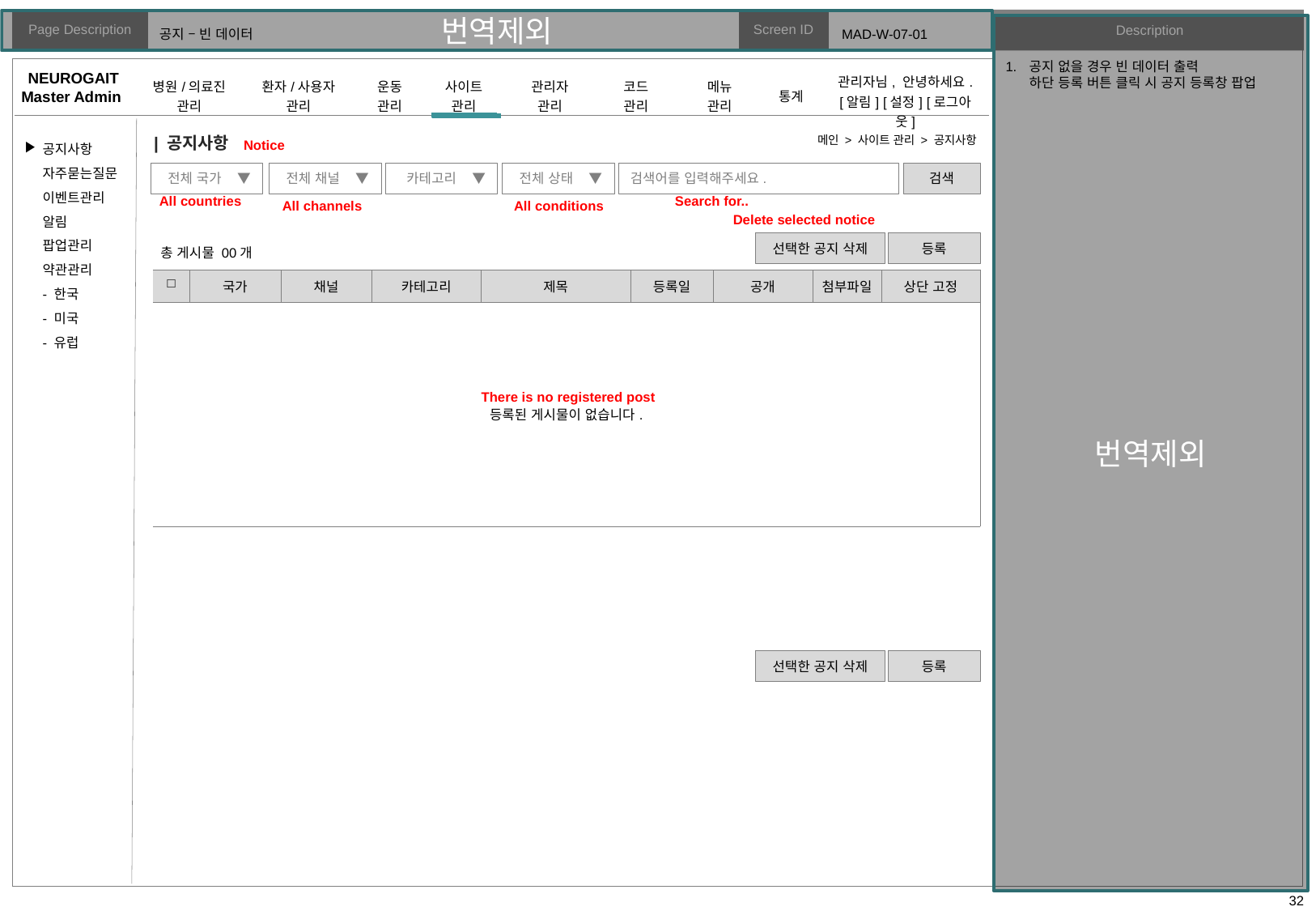

# 공지 – 빈 데이터
MAD-W-07-01
공지 없을 경우 빈 데이터 출력
하단 등록 버튼 클릭 시 공지 등록창 팝업

| 공지사항
메인 > 사이트 관리 > 공지사항
▶
Notice
전체 국가    ▼
전체 채널    ▼
카테고리    ▼
전체 상태    ▼
검색어를 입력해주세요.
검색
All countries
Search for..
All channels
All conditions
Delete selected notice
선택한 공지 삭제
등록
총 게시물 00개
| □ | 국가 | 채널 | 카테고리 | 제목 | 등록일 | 공개 | 첨부파일 | 상단 고정 |
| --- | --- | --- | --- | --- | --- | --- | --- | --- |
| 등록된 게시물이 없습니다. |  |  |  |  |  |  |  |  |
There is no registered post
선택한 공지 삭제
등록